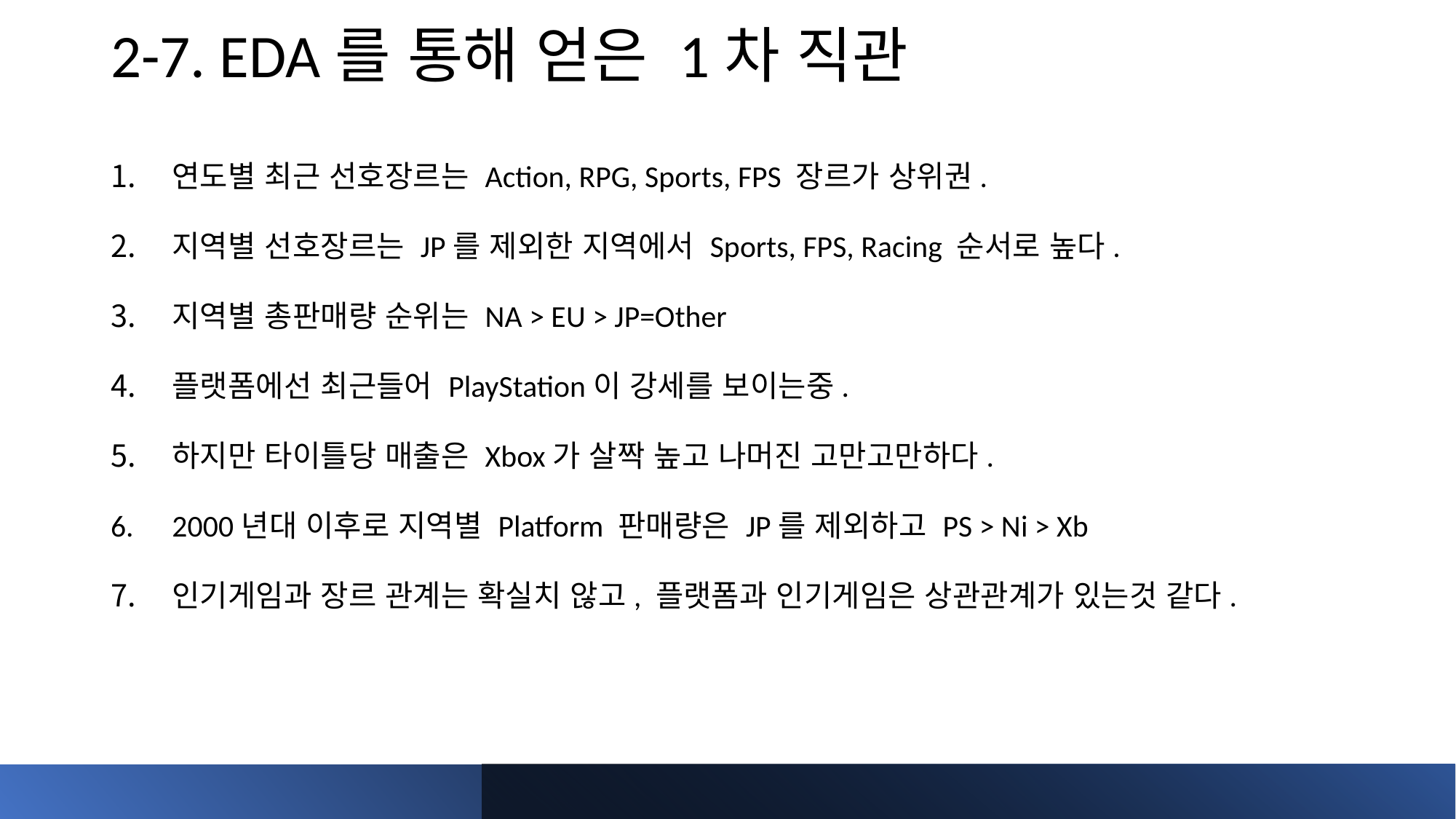

# 2-7. EDA를 통해 얻은 1차 직관
연도별 최근 선호장르는 Action, RPG, Sports, FPS 장르가 상위권.
지역별 선호장르는 JP를 제외한 지역에서 Sports, FPS, Racing 순서로 높다.
지역별 총판매량 순위는 NA > EU > JP=Other
플랫폼에선 최근들어 PlayStation이 강세를 보이는중.
하지만 타이틀당 매출은 Xbox가 살짝 높고 나머진 고만고만하다.
2000년대 이후로 지역별 Platform 판매량은 JP를 제외하고 PS > Ni > Xb
인기게임과 장르 관계는 확실치 않고, 플랫폼과 인기게임은 상관관계가 있는것 같다.